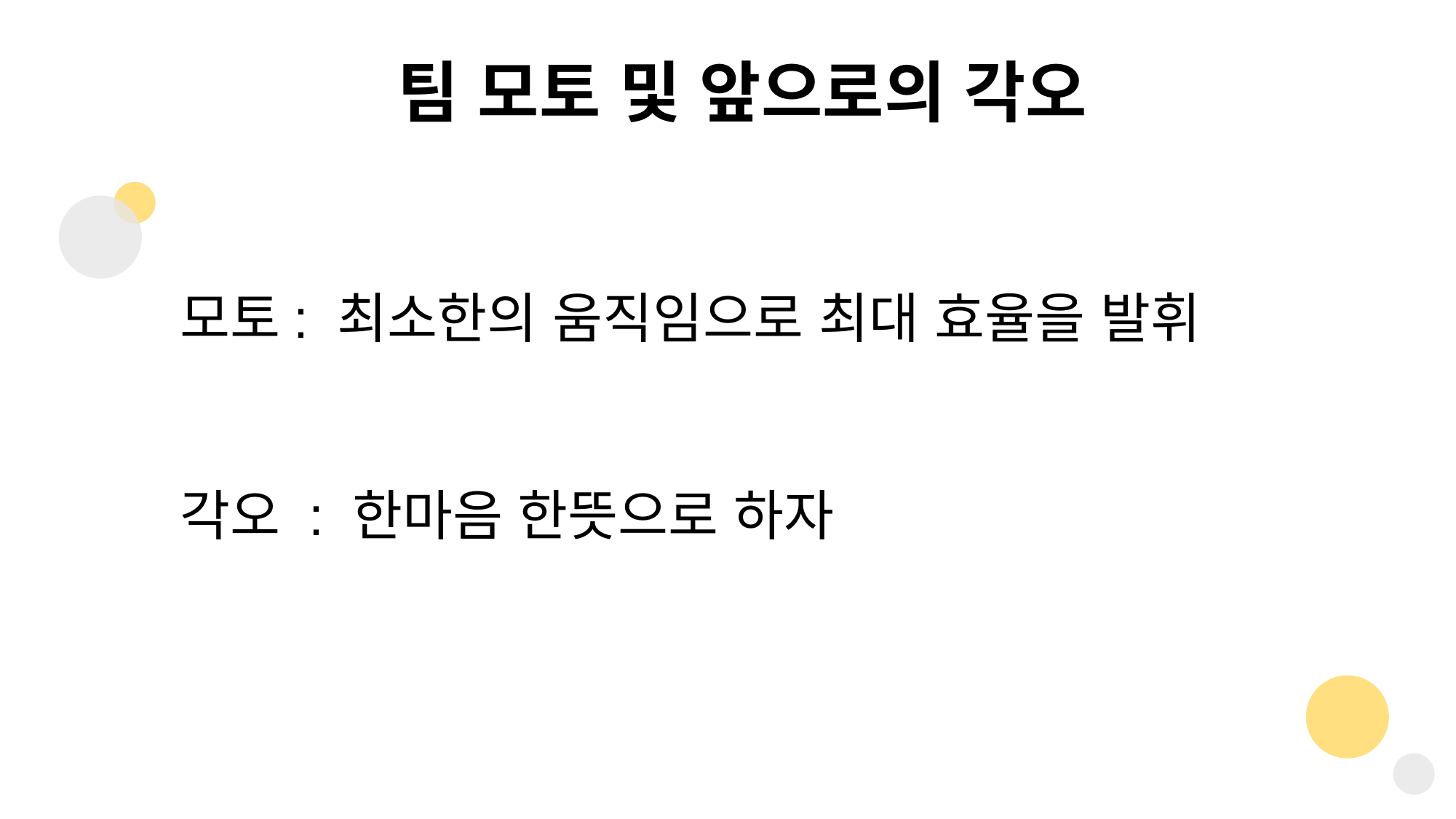

팀 모토 및 앞으로의 각오

모토: 최소한의 움직임으로 최대 효율을 발휘

각오 : 한마음 한뜻으로 하자